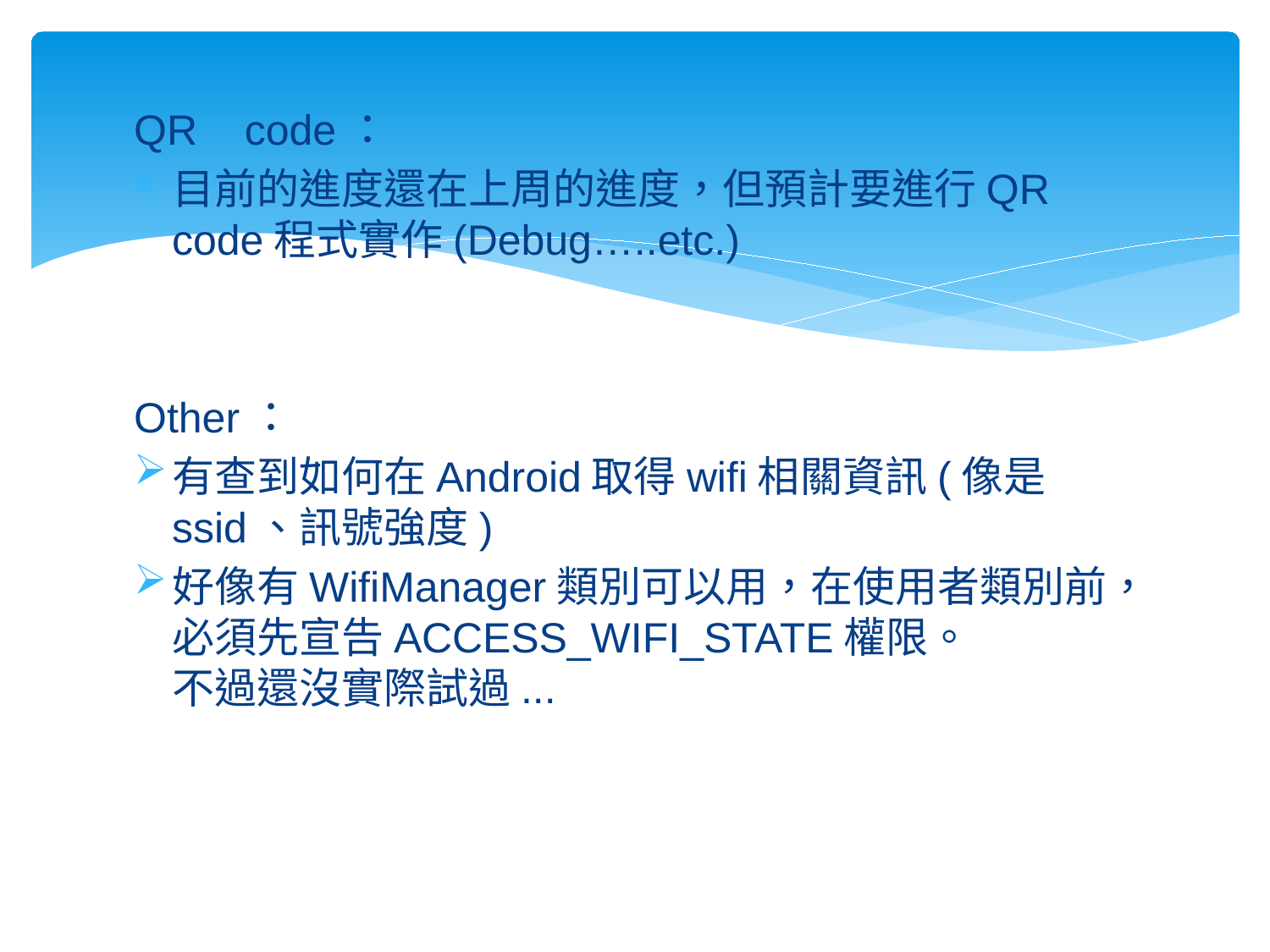

QR    code：
目前的進度還在上周的進度，但預計要進行QR   code程式實作(Debug…..etc.)

Other：
有查到如何在Android取得wifi相關資訊(像是ssid、訊號強度)
好像有WifiManager類別可以用，在使用者類別前，必須先宣告ACCESS_WIFI_STATE權限。
不過還沒實際試過...